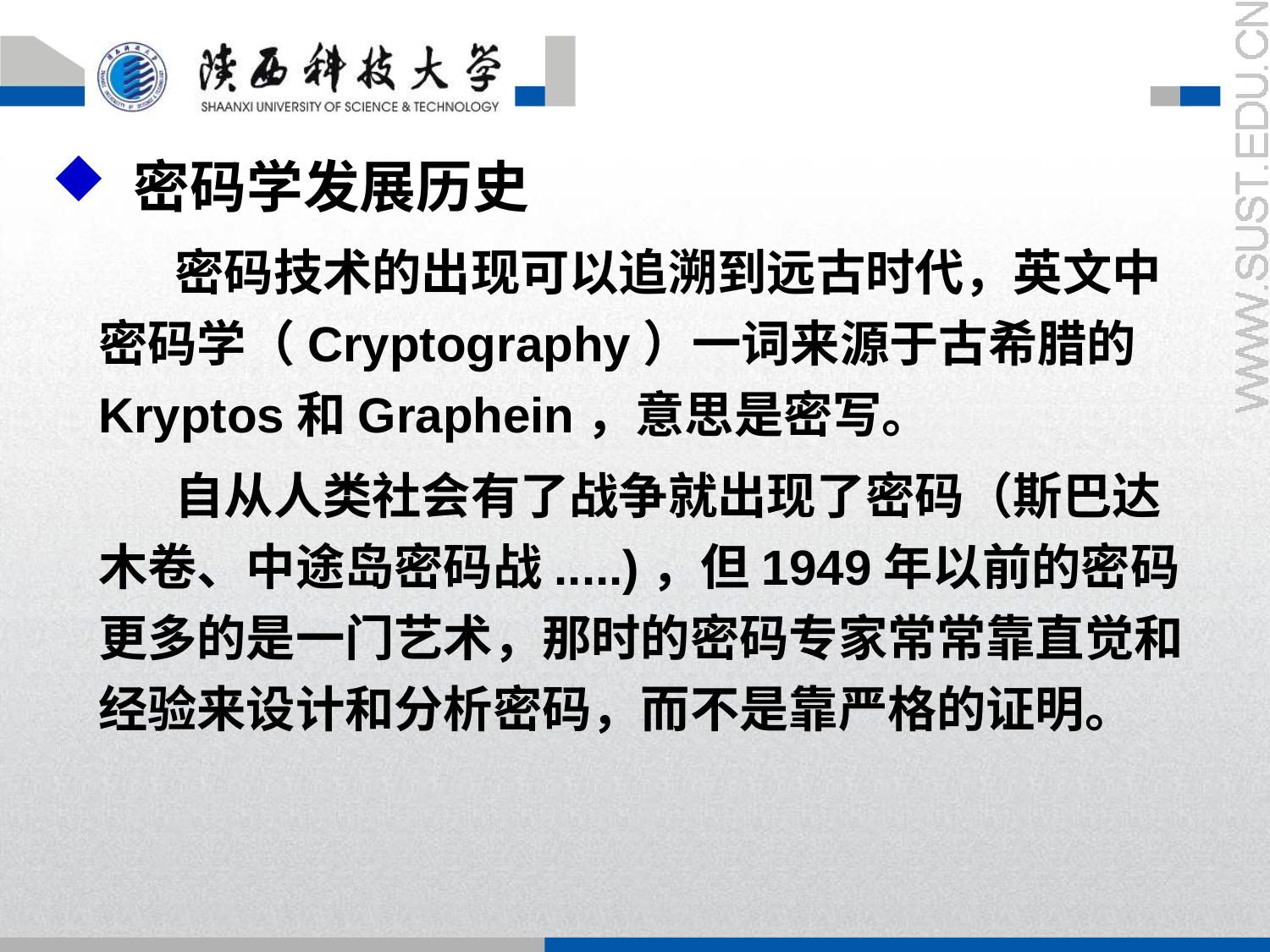

密码学发展历史
          密码技术的出现可以追溯到远古时代，英文中密码学（Cryptography）一词来源于古希腊的Kryptos和Graphein，意思是密写。
          自从人类社会有了战争就出现了密码（斯巴达木卷、中途岛密码战.....)，但1949年以前的密码更多的是一门艺术，那时的密码专家常常靠直觉和经验来设计和分析密码，而不是靠严格的证明。